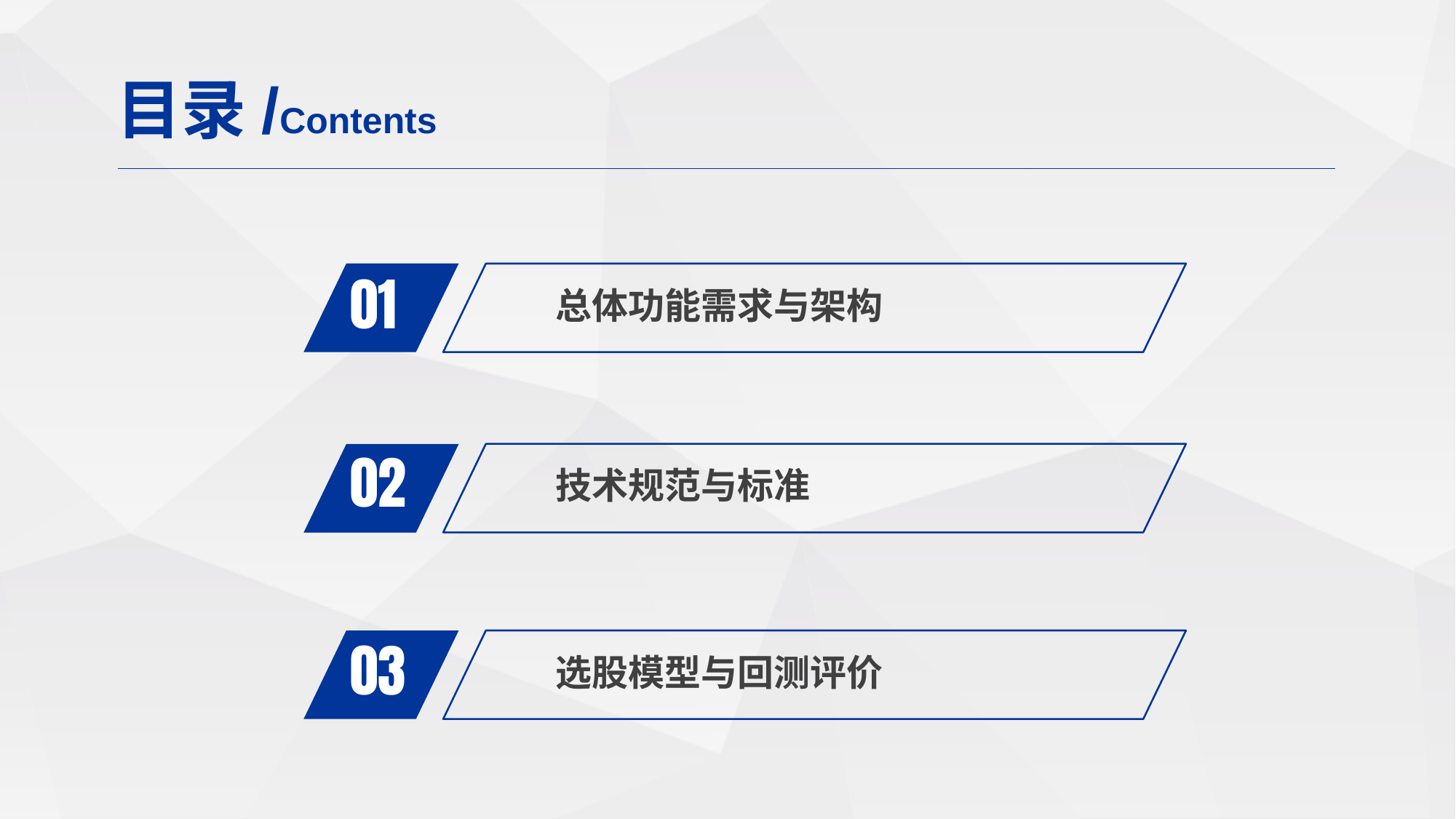

目录/Contents

01

总体功能需求与架构
技术规范与标准

02

03

选股模型与回测评价